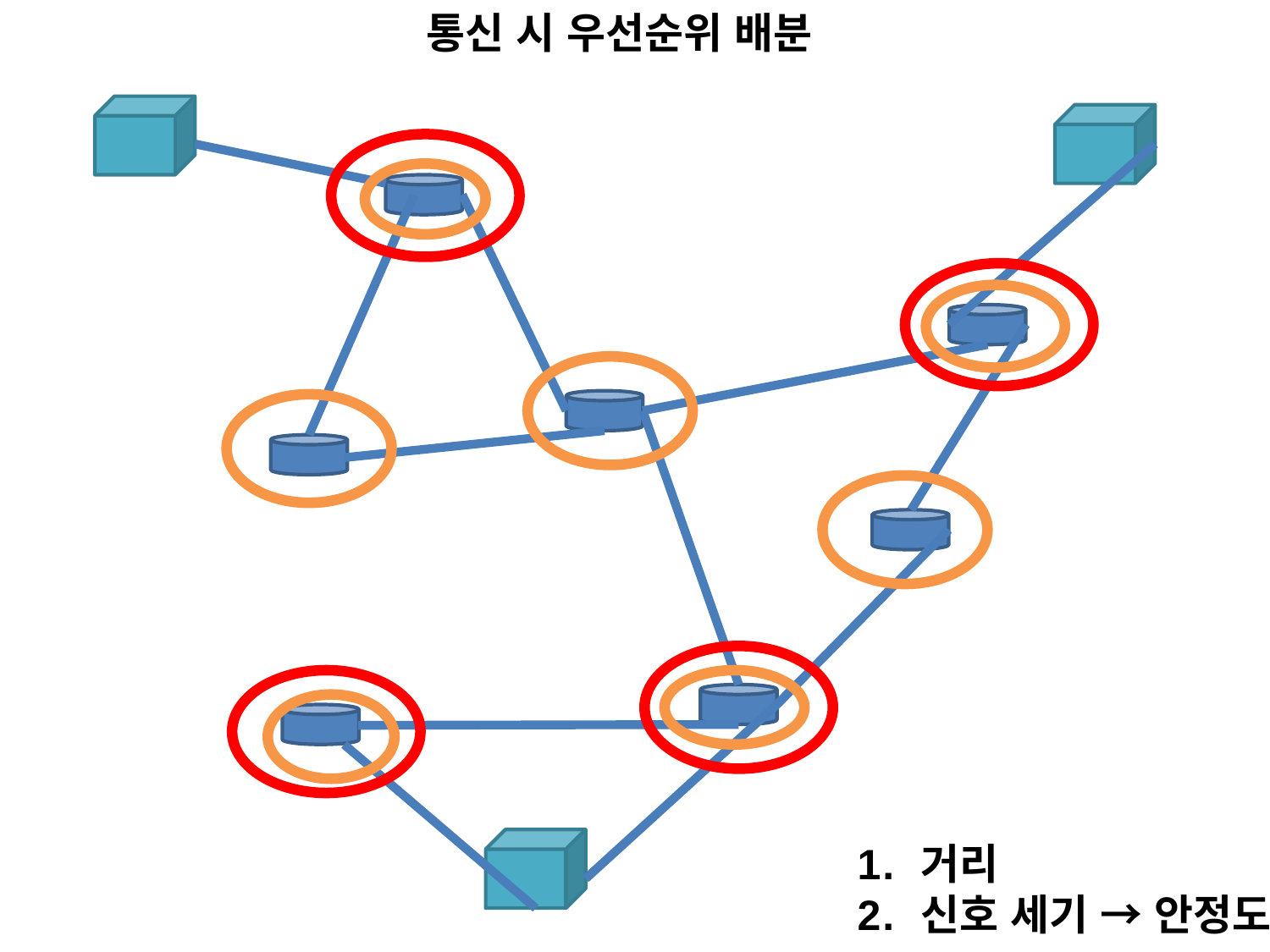

통신 시 우선순위 배분

거리
신호 세기 → 안정도